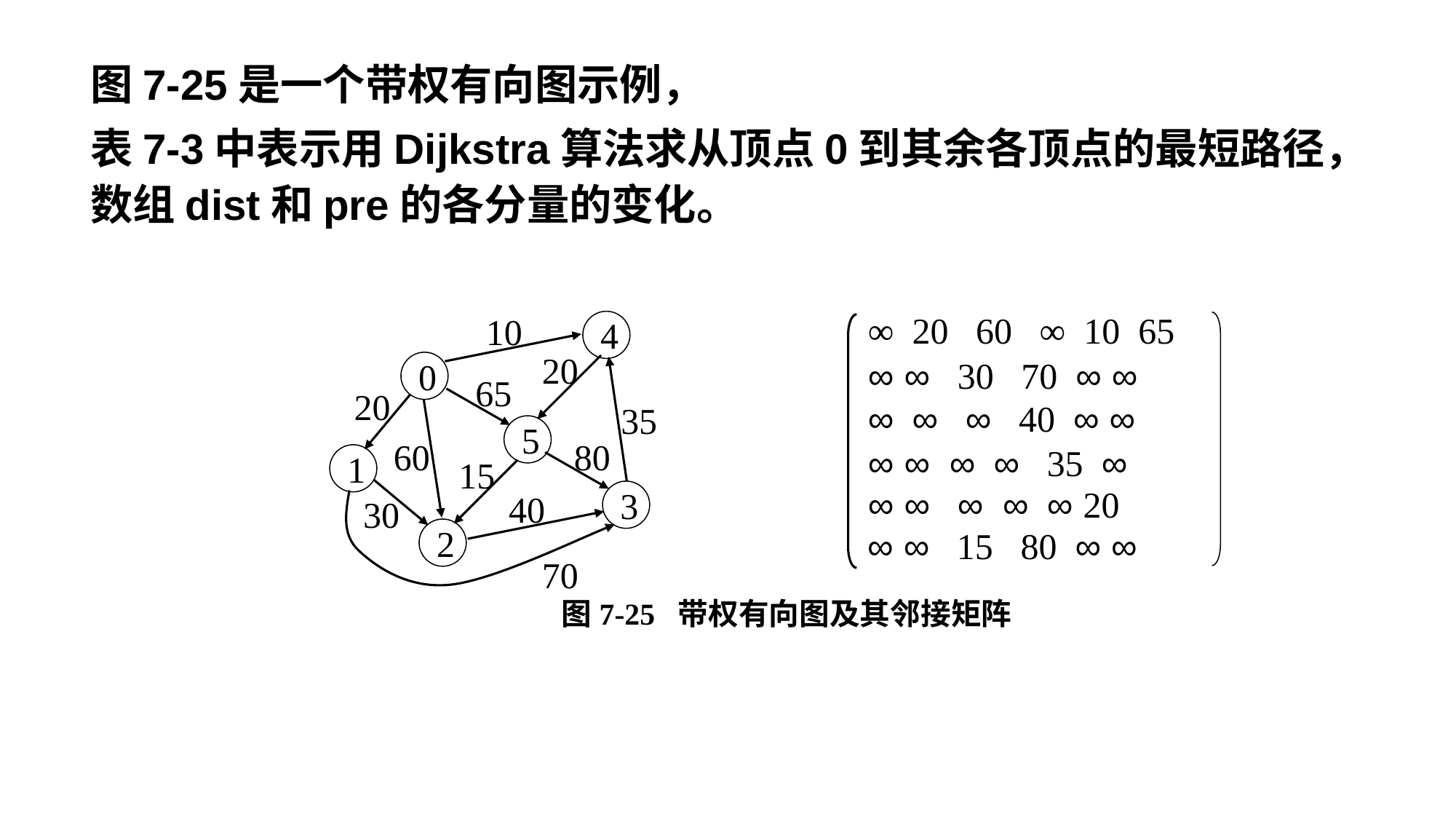

图7-25是一个带权有向图示例，
表7-3中表示用Dijkstra算法求从顶点0到其余各顶点的最短路径，数组dist和pre的各分量的变化。
10

4
20

0

35
65

20

60
5
80

1
15

30
3
40

70
2
∞  20   60   ∞  10  65

∞ ∞   30   70  ∞ ∞
∞  ∞   ∞   40  ∞ ∞
∞ ∞  ∞  ∞   35  ∞
∞ ∞   ∞  ∞  ∞ 20
∞ ∞   15   80  ∞ ∞
图7-25  带权有向图及其邻接矩阵